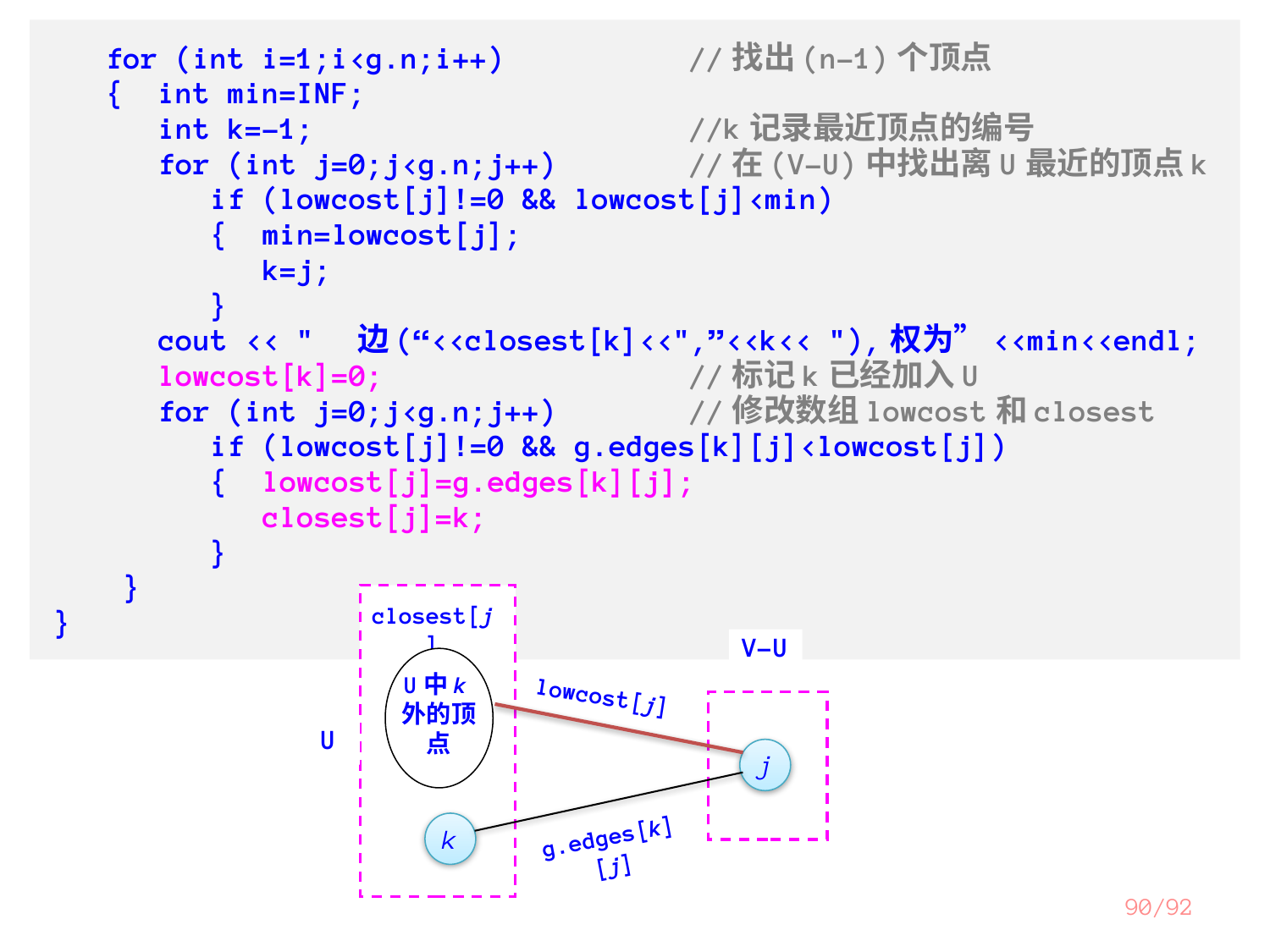

for (int i=1;i<g.n;i++)		//找出(n-1)个顶点
   {  int min=INF;
      int k=-1;			//k记录最近顶点的编号
      for (int j=0;j<g.n;j++)		//在(V-U)中找出离U最近的顶点k
         if (lowcost[j]!=0 && lowcost[j]<min)
         {  min=lowcost[j];
            k=j;
         }
      cout << "  边(“<<closest[k]<<",”<<k<< "),权为”<<min<<endl;
      lowcost[k]=0;			//标记k已经加入U
      for (int j=0;j<g.n;j++)		//修改数组lowcost和closest
         if (lowcost[j]!=0 && g.edges[k][j]<lowcost[j])
         {  lowcost[j]=g.edges[k][j];
            closest[j]=k;
         }
    }
}

closest[j]
V-U
U中k外的顶点
lowcost[j]

U
j

k
g.edges[k][j]
90/92